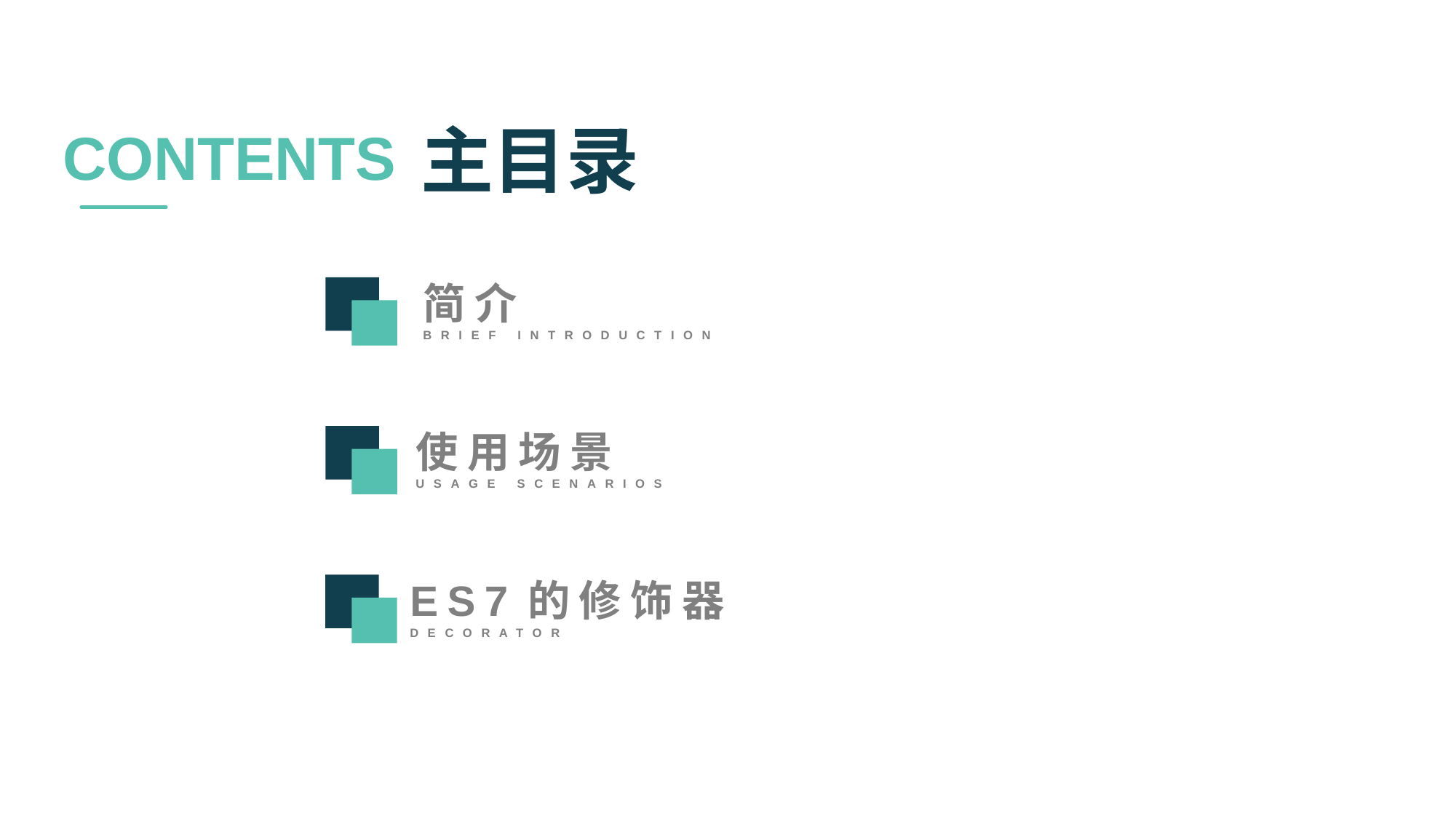

主目录
CONTENTS
简介
brief introduction

使用场景
usage scenarios

ES7的修饰器
decorator